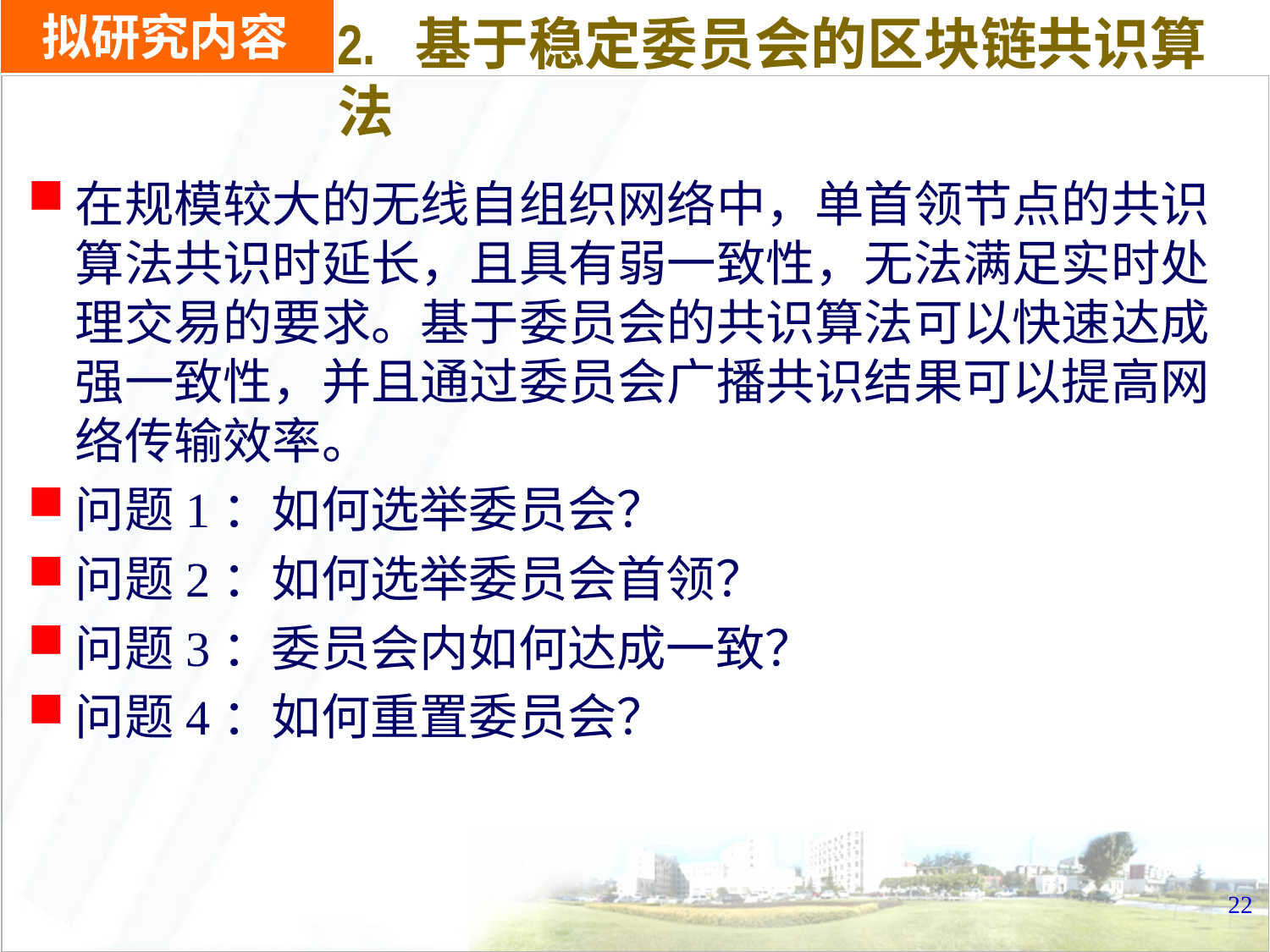

# 拟研究内容
2.  基于稳定委员会的区块链共识算法

在规模较大的无线自组织网络中，单首领节点的共识算法共识时延长，且具有弱一致性，无法满足实时处理交易的要求。基于委员会的共识算法可以快速达成强一致性，并且通过委员会广播共识结果可以提高网络传输效率。
问题1：如何选举委员会？
问题2：如何选举委员会首领？
问题3：委员会内如何达成一致？
问题4：如何重置委员会？

22